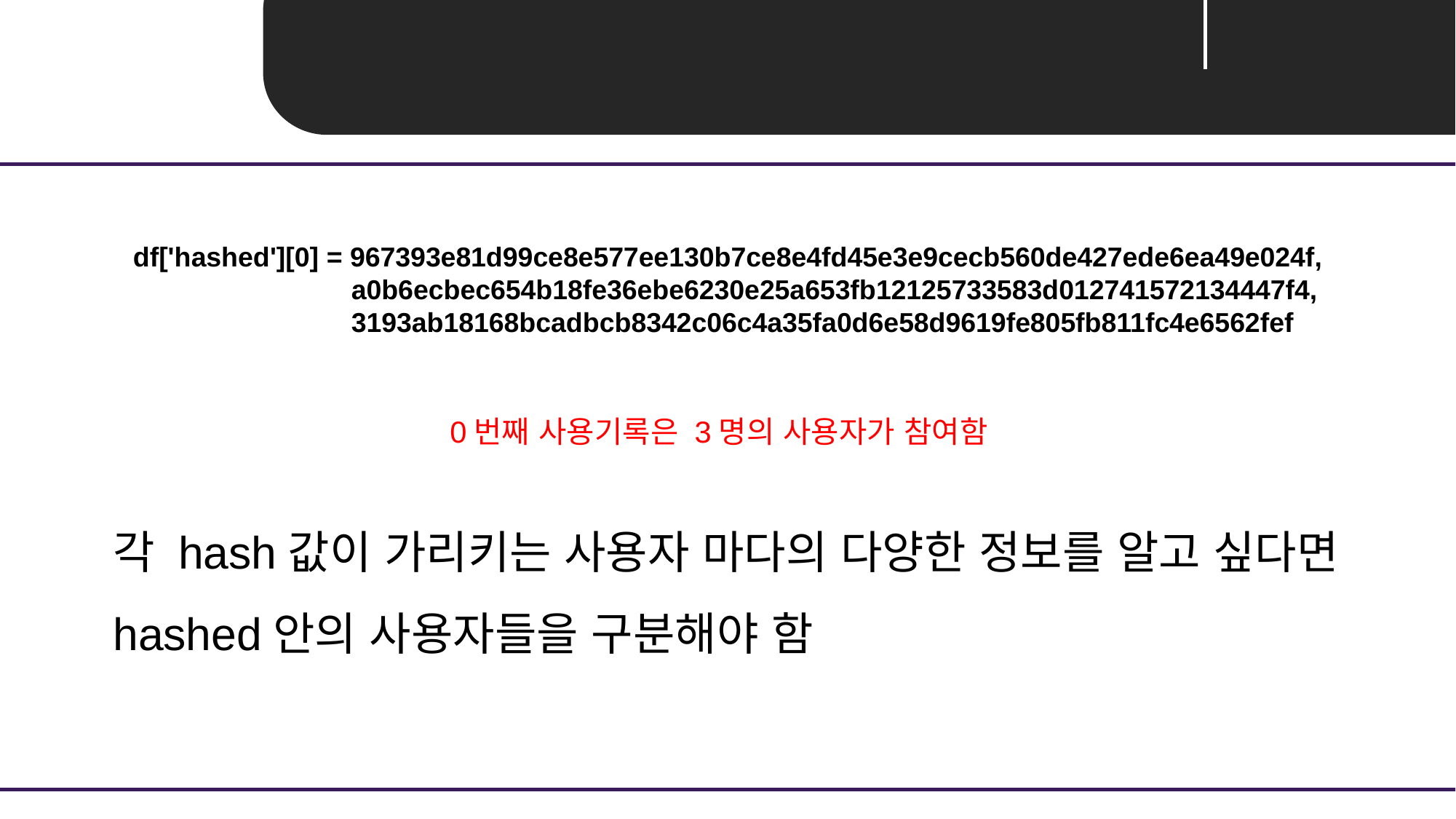

Problem 2ㅣ  BIG DATA 다루기
df['hashed'][0] = 967393e81d99ce8e577ee130b7ce8e4fd45e3e9cecb560de427ede6ea49e024f,
		a0b6ecbec654b18fe36ebe6230e25a653fb12125733583d012741572134447f4,
		3193ab18168bcadbcb8342c06c4a35fa0d6e58d9619fe805fb811fc4e6562fef
0번째 사용기록은 3명의 사용자가 참여함
각 hash값이 가리키는 사용자 마다의 다양한 정보를 알고 싶다면 hashed안의 사용자들을 구분해야 함